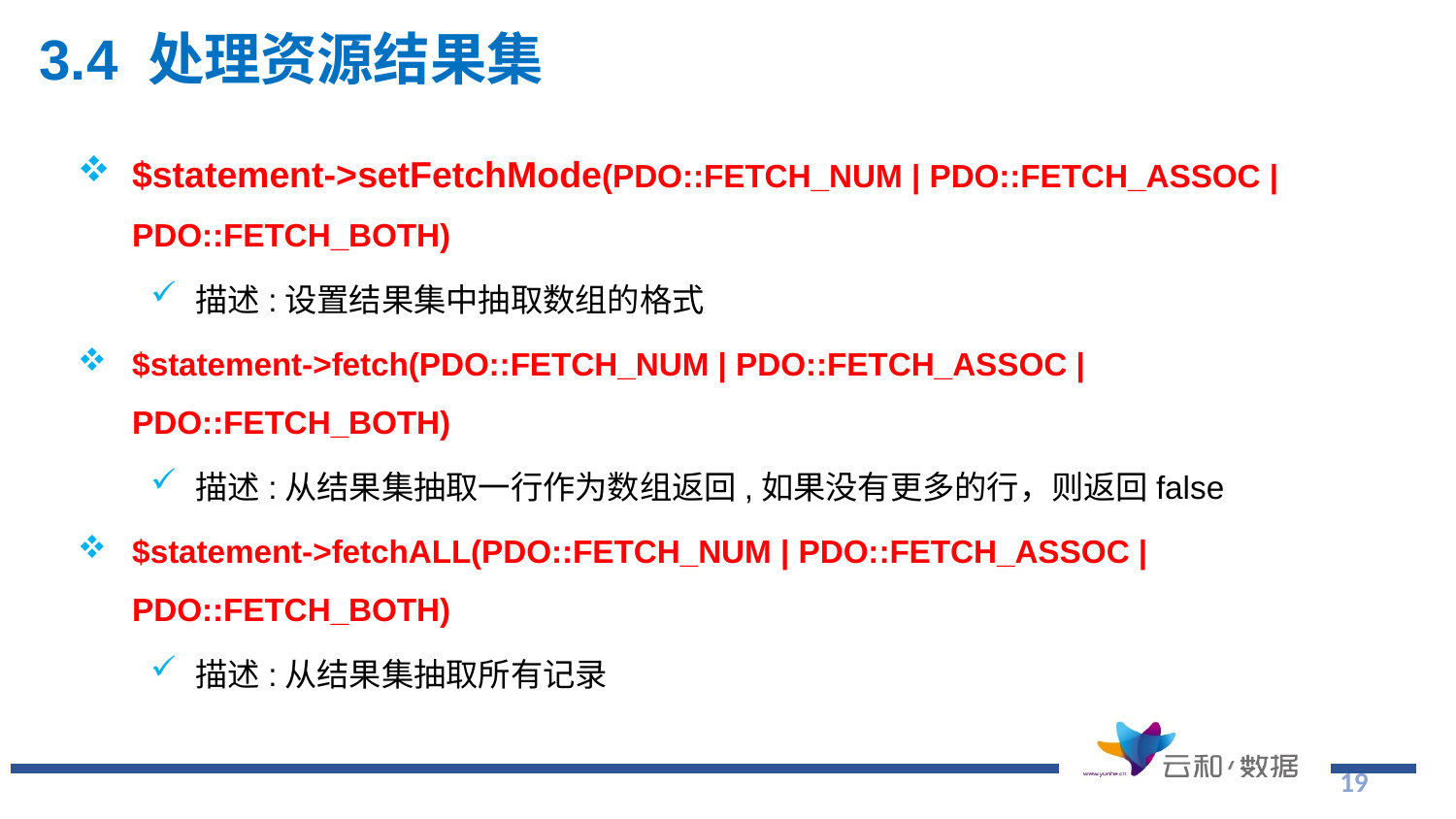

# 3.4 处理资源结果集
$statement->setFetchMode(PDO::FETCH_NUM | PDO::FETCH_ASSOC | PDO::FETCH_BOTH)
描述:设置结果集中抽取数组的格式
$statement->fetch(PDO::FETCH_NUM | PDO::FETCH_ASSOC | PDO::FETCH_BOTH)
描述:从结果集抽取一行作为数组返回,如果没有更多的行，则返回false
$statement->fetchALL(PDO::FETCH_NUM | PDO::FETCH_ASSOC | PDO::FETCH_BOTH)
描述:从结果集抽取所有记录
19